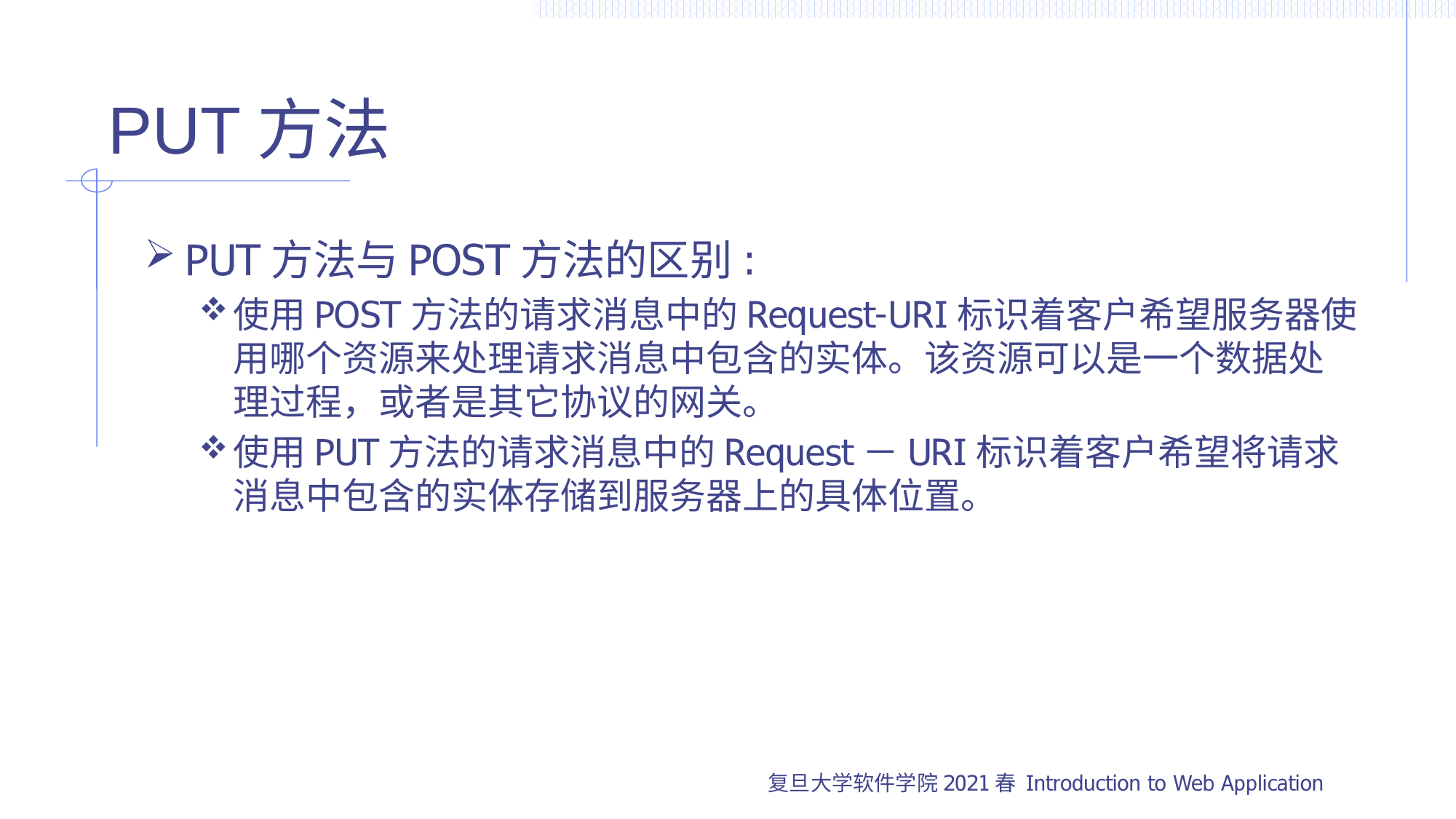

# PUT方法
PUT方法与POST方法的区别:
使用POST方法的请求消息中的Request-URI标识着客户希望服务器使用哪个资源来处理请求消息中包含的实体。该资源可以是一个数据处理过程，或者是其它协议的网关。
使用PUT方法的请求消息中的Request－URI标识着客户希望将请求消息中包含的实体存储到服务器上的具体位置。